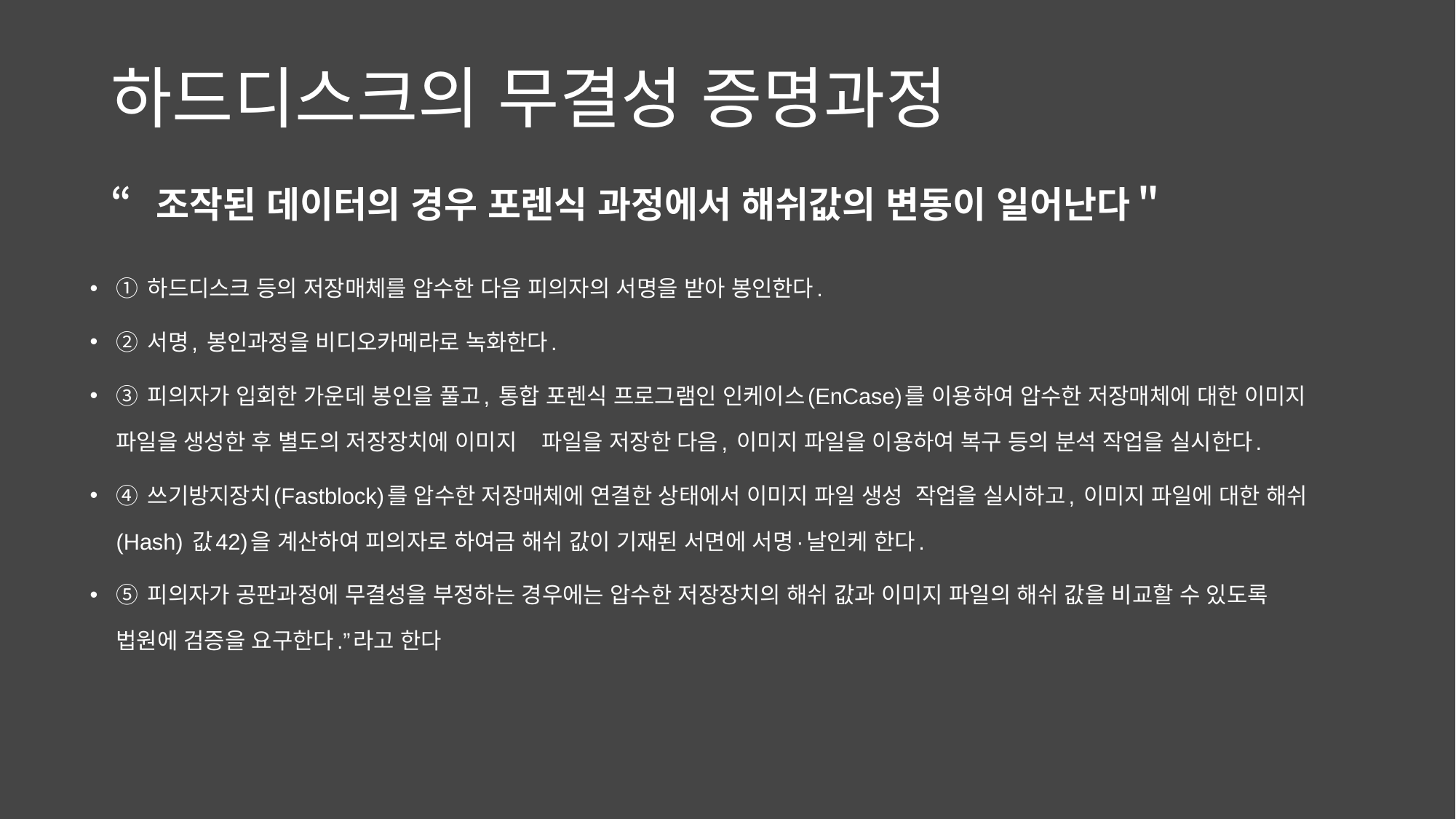

# 하드디스크의 무결성 증명과정
“조작된 데이터의 경우 포렌식 과정에서 해쉬값의 변동이 일어난다＂
① 하드디스크 등의 저장매체를 압수한 다음 피의자의 서명을 받아 봉인한다.
② 서명, 봉인과정을 비디오카메라로 녹화한다.
③ 피의자가 입회한 가운데 봉인을 풀고, 통합 포렌식 프로그램인 인케이스(EnCase)를 이용하여 압수한 저장매체에 대한 이미지 파일을 생성한 후 별도의 저장장치에 이미지    파일을 저장한 다음, 이미지 파일을 이용하여 복구 등의 분석 작업을 실시한다.
④ 쓰기방지장치(Fastblock)를 압수한 저장매체에 연결한 상태에서 이미지 파일 생성  작업을 실시하고, 이미지 파일에 대한 해쉬(Hash) 값42)을 계산하여 피의자로 하여금 해쉬 값이 기재된 서면에 서명·날인케 한다.
⑤ 피의자가 공판과정에 무결성을 부정하는 경우에는 압수한 저장장치의 해쉬 값과 이미지 파일의 해쉬 값을 비교할 수 있도록 법원에 검증을 요구한다.”라고 한다